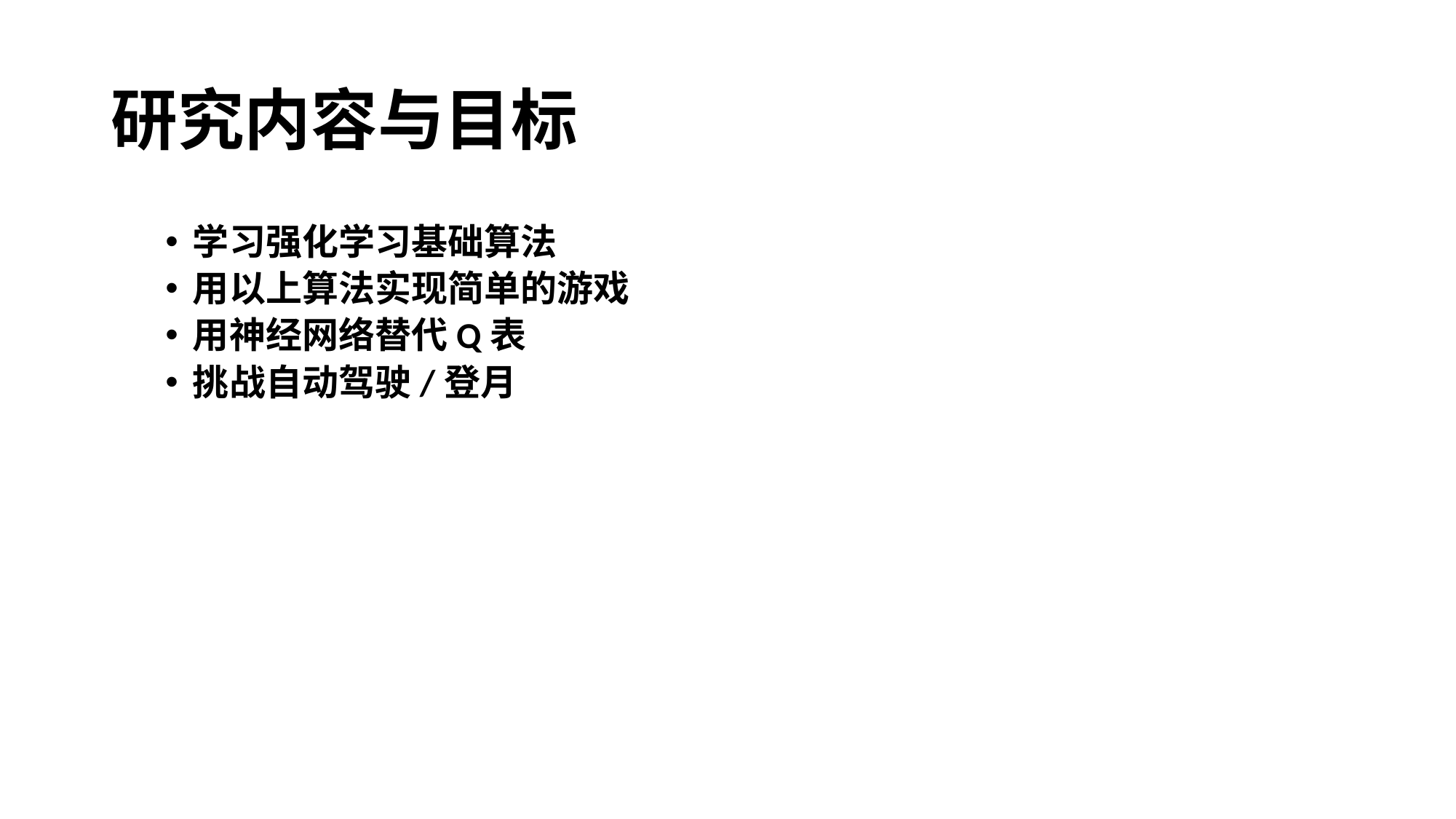

# 研究内容与目标
学习强化学习基础算法
用以上算法实现简单的游戏
用神经网络替代Q表
挑战自动驾驶/登月